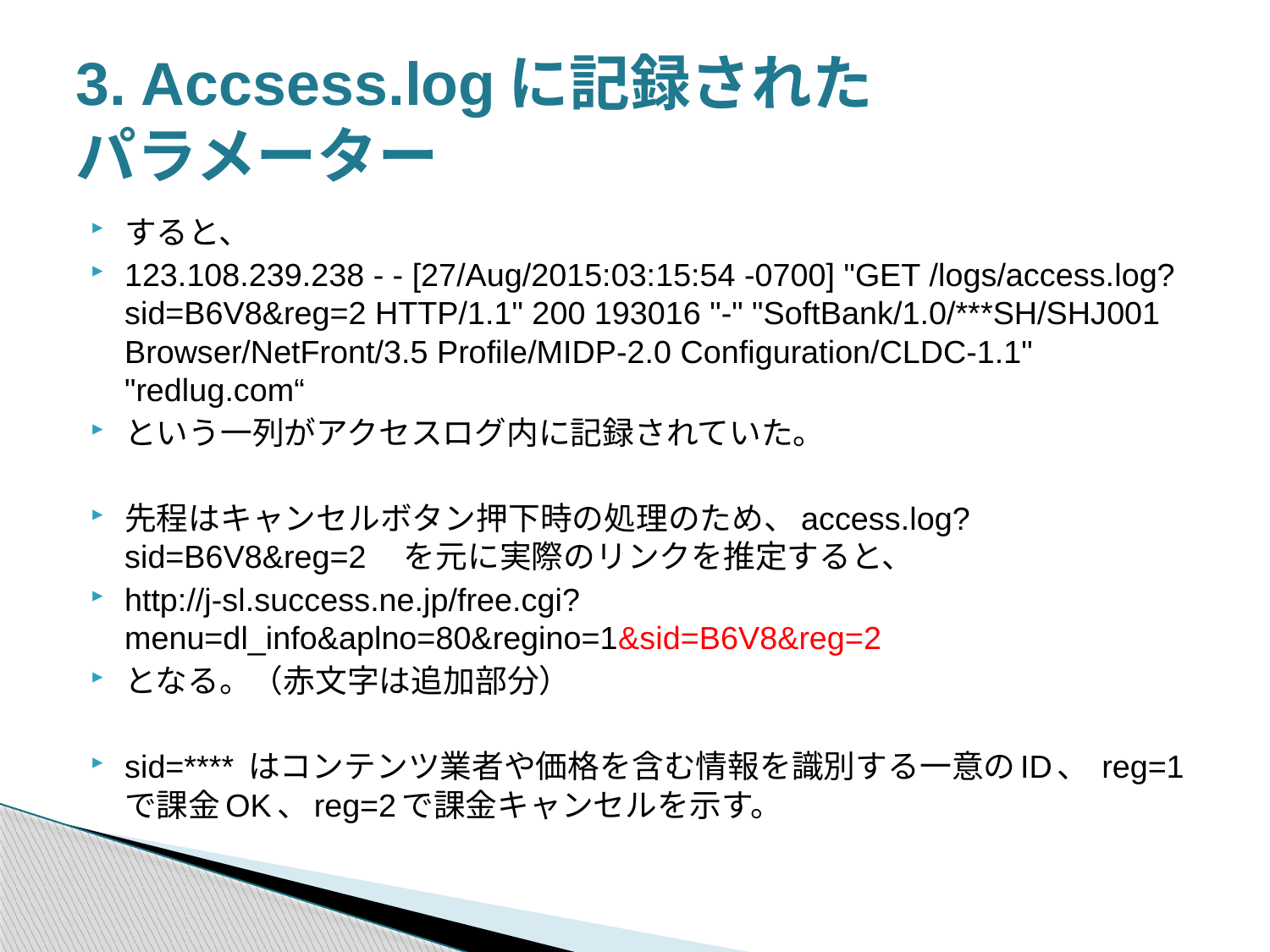

# 3. Accsess.logに記録された パラメーター
すると、
123.108.239.238 - - [27/Aug/2015:03:15:54 -0700] "GET /logs/access.log?sid=B6V8&reg=2 HTTP/1.1" 200 193016 "-" "SoftBank/1.0/***SH/SHJ001 Browser/NetFront/3.5 Profile/MIDP-2.0 Configuration/CLDC-1.1" "redlug.com“
という一列がアクセスログ内に記録されていた。

先程はキャンセルボタン押下時の処理のため、access.log?sid=B6V8&reg=2　を元に実際のリンクを推定すると、
http://j-sl.success.ne.jp/free.cgi?menu=dl_info&aplno=80&regino=1&sid=B6V8&reg=2
となる。（赤文字は追加部分）

sid=**** はコンテンツ業者や価格を含む情報を識別する一意のID、 reg=1で課金OK、reg=2で課金キャンセルを示す。